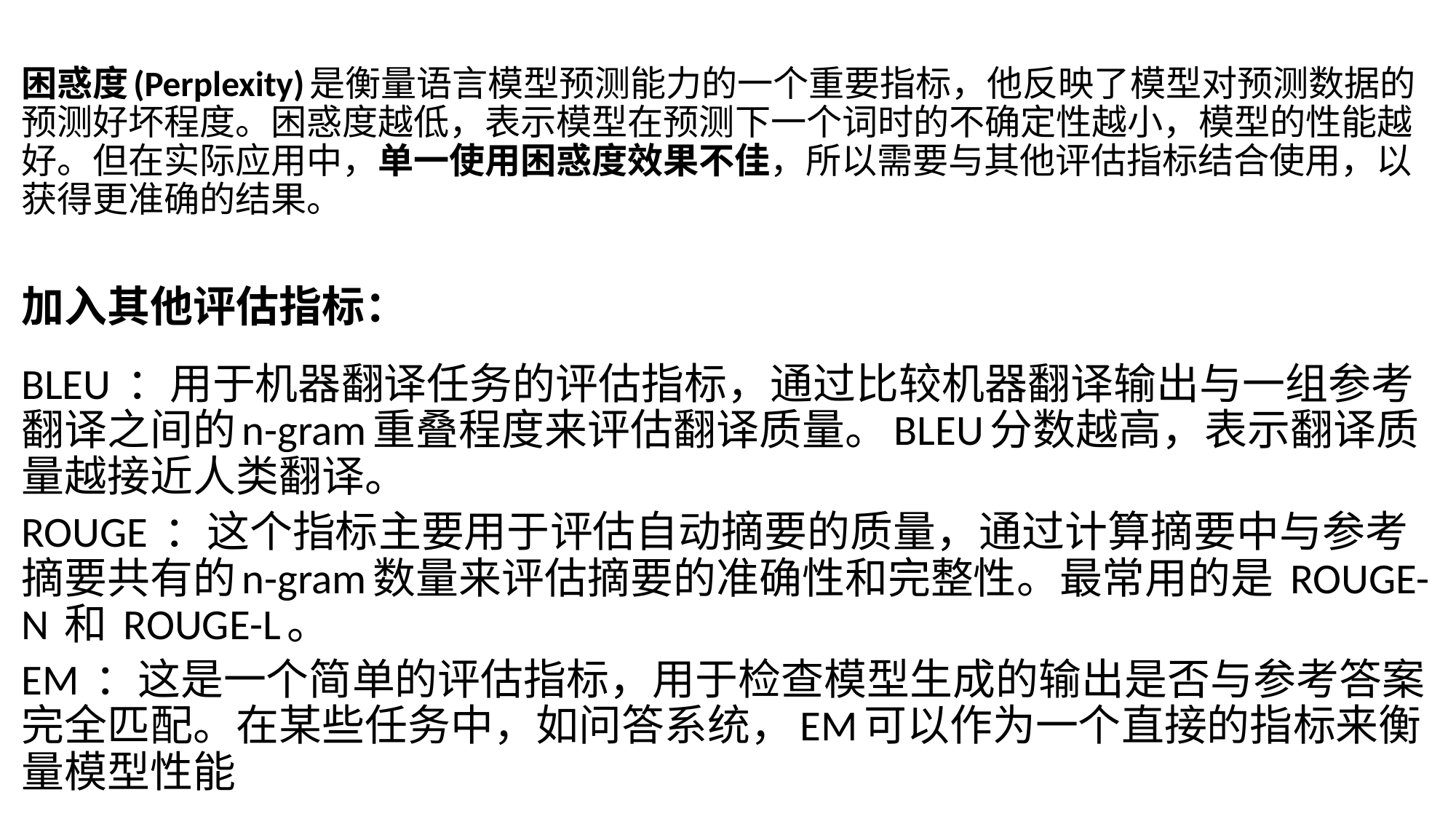

困惑度(Perplexity)是衡量语言模型预测能力的一个重要指标，他反映了模型对预测数据的预测好坏程度。困惑度越低，表示模型在预测下一个词时的不确定性越小，模型的性能越好。但在实际应用中，单一使用困惑度效果不佳，所以需要与其他评估指标结合使用，以获得更准确的结果。

加入其他评估指标：
BLEU ：用于机器翻译任务的评估指标，通过比较机器翻译输出与一组参考翻译之间的n-gram重叠程度来评估翻译质量。BLEU分数越高，表示翻译质量越接近人类翻译。
ROUGE ：这个指标主要用于评估自动摘要的质量，通过计算摘要中与参考摘要共有的n-gram数量来评估摘要的准确性和完整性。最常用的是 ROUGE-N 和 ROUGE-L。
EM ：这是一个简单的评估指标，用于检查模型生成的输出是否与参考答案完全匹配。在某些任务中，如问答系统，EM可以作为一个直接的指标来衡量模型性能